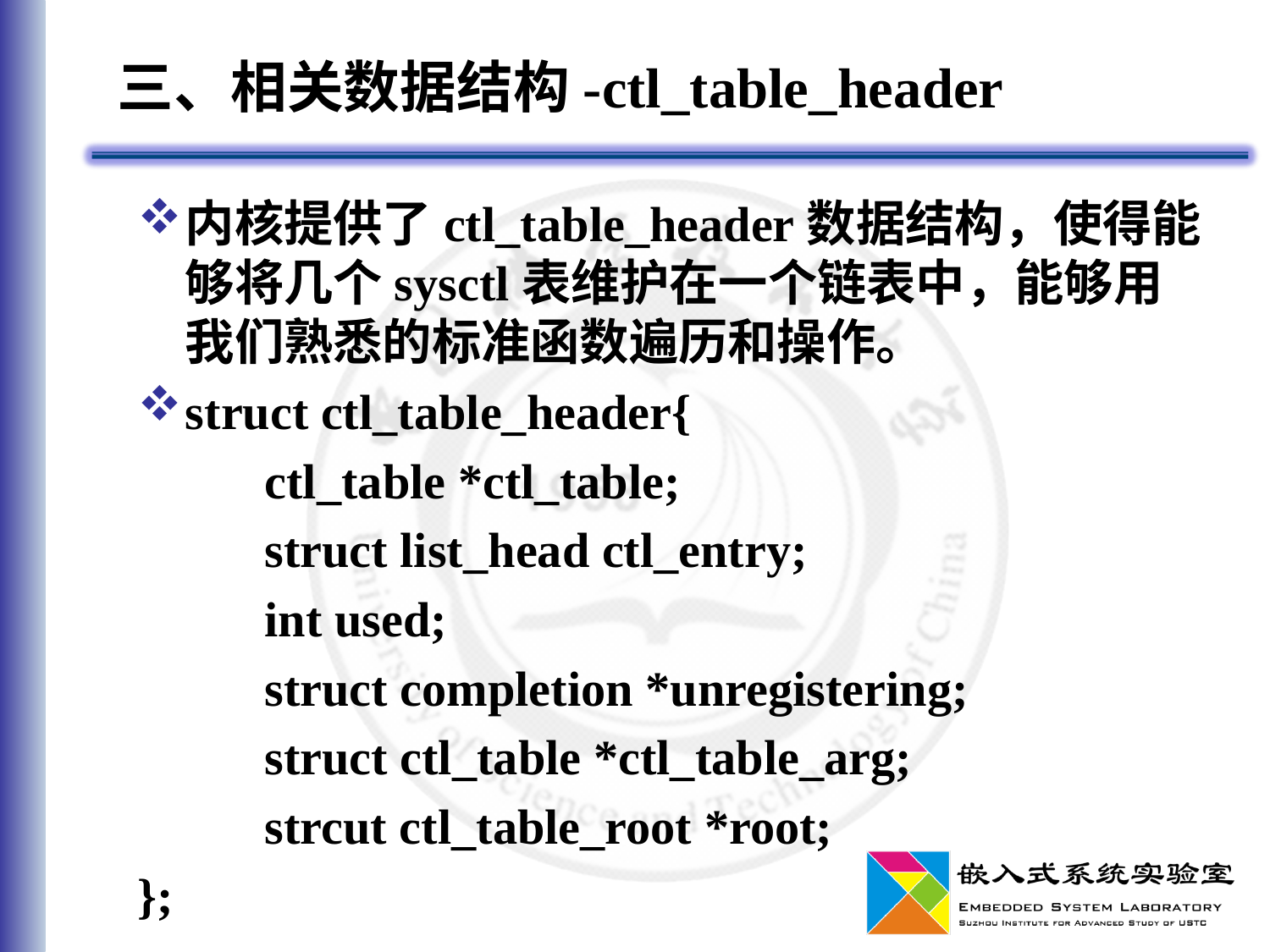

# 三、相关数据结构-ctl_table_header
内核提供了ctl_table_header数据结构，使得能够将几个sysctl表维护在一个链表中，能够用我们熟悉的标准函数遍历和操作。
struct ctl_table_header{
	ctl_table *ctl_table;
	struct list_head ctl_entry;
	int used;
	struct completion *unregistering;
	struct ctl_table *ctl_table_arg;
	strcut ctl_table_root *root;
};